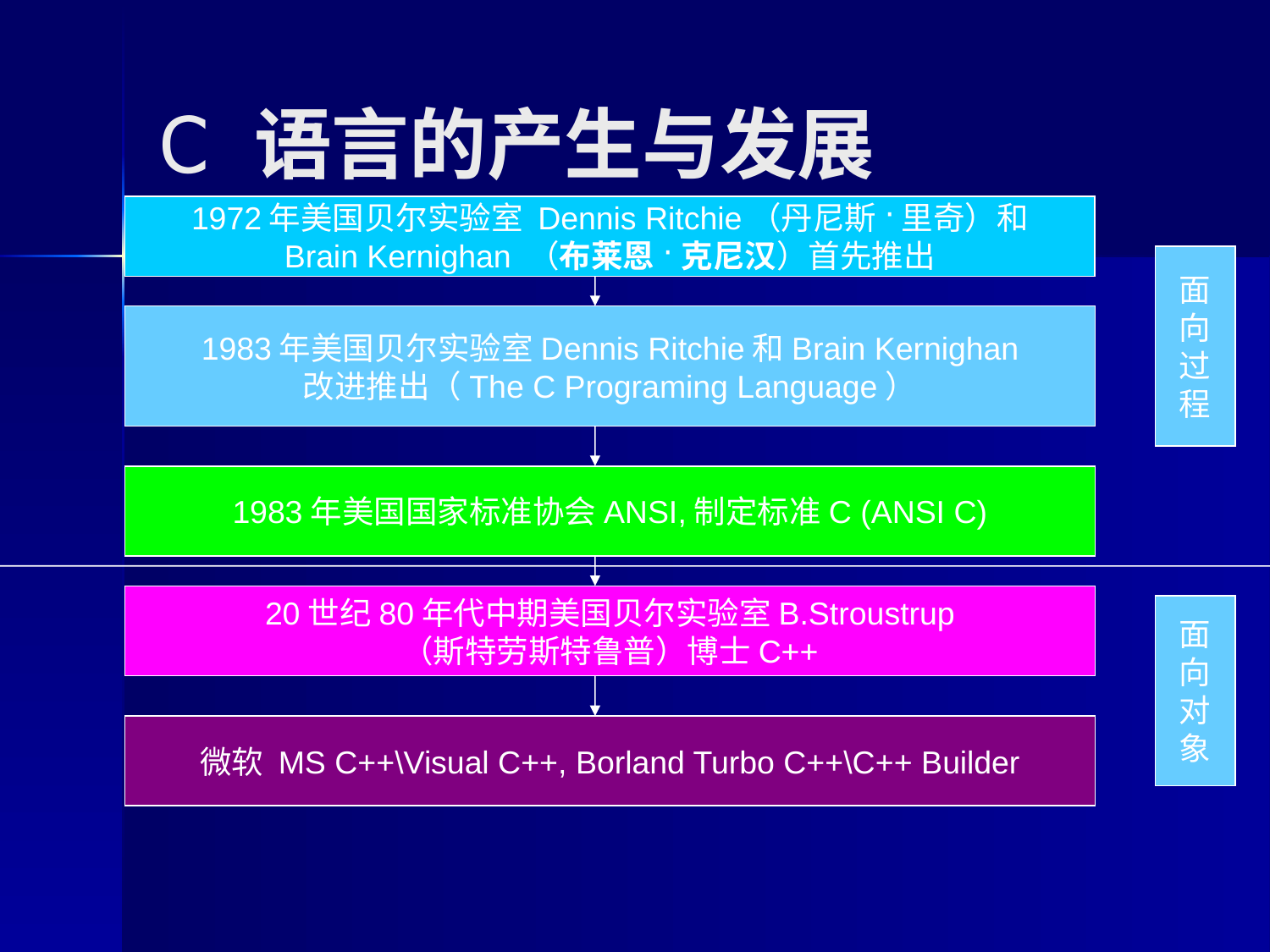

# C 语言的产生与发展
1972年美国贝尔实验室 Dennis Ritchie（丹尼斯·里奇）和
Brain Kernighan （布莱恩·克尼汉）首先推出
面
向
过
程

1983年美国贝尔实验室Dennis Ritchie和Brain Kernighan
改进推出（The C Programing Language）

1983年美国国家标准协会ANSI,制定标准C (ANSI C)

20世纪80年代中期美国贝尔实验室B.Stroustrup
（斯特劳斯特鲁普）博士C++
面
向
对
象

微软 MS C++\Visual C++, Borland Turbo C++\C++ Builder